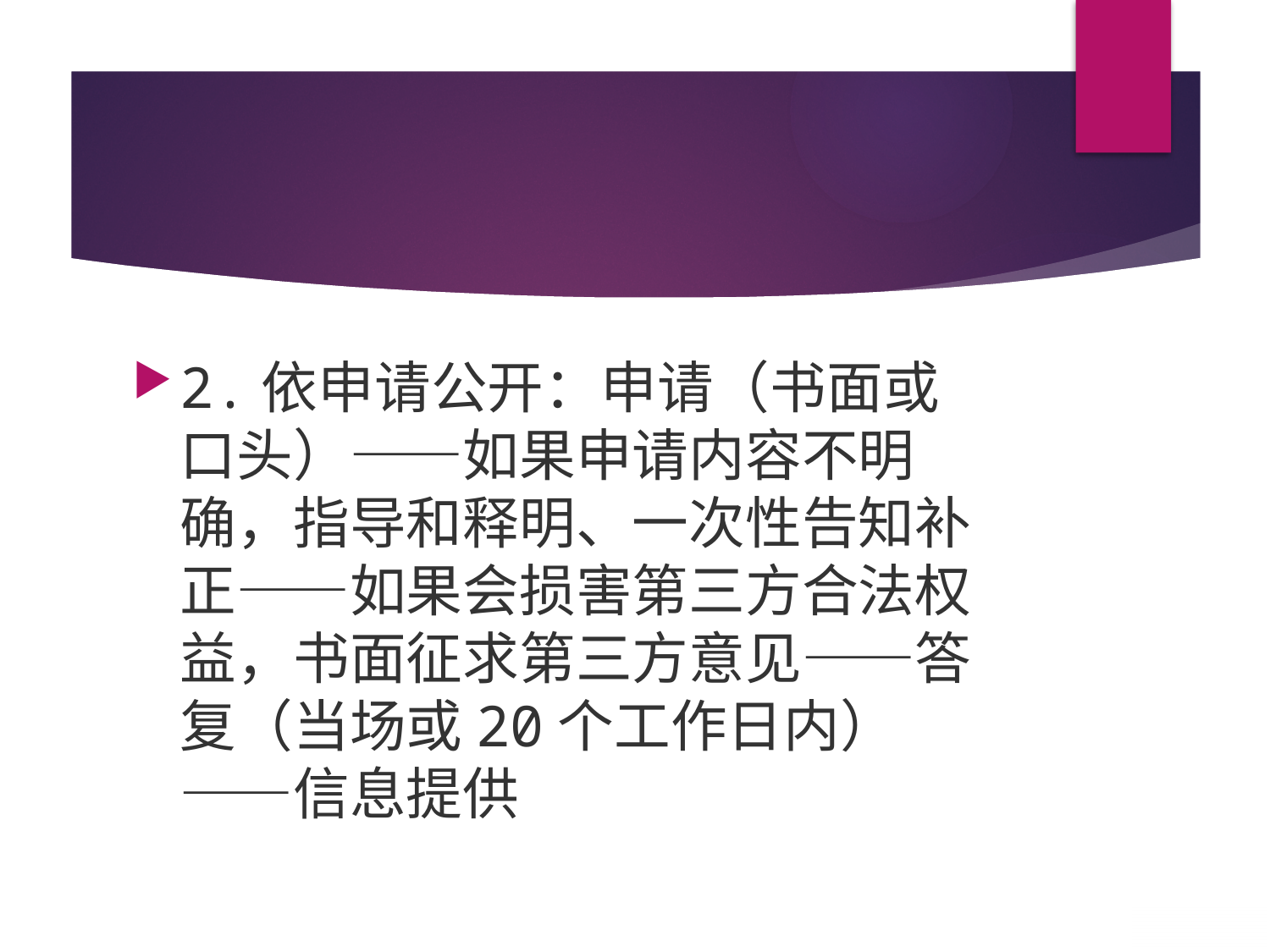

#
2.依申请公开：申请（书面或口头）——如果申请内容不明确，指导和释明、一次性告知补正——如果会损害第三方合法权益，书面征求第三方意见——答复（当场或20个工作日内）——信息提供